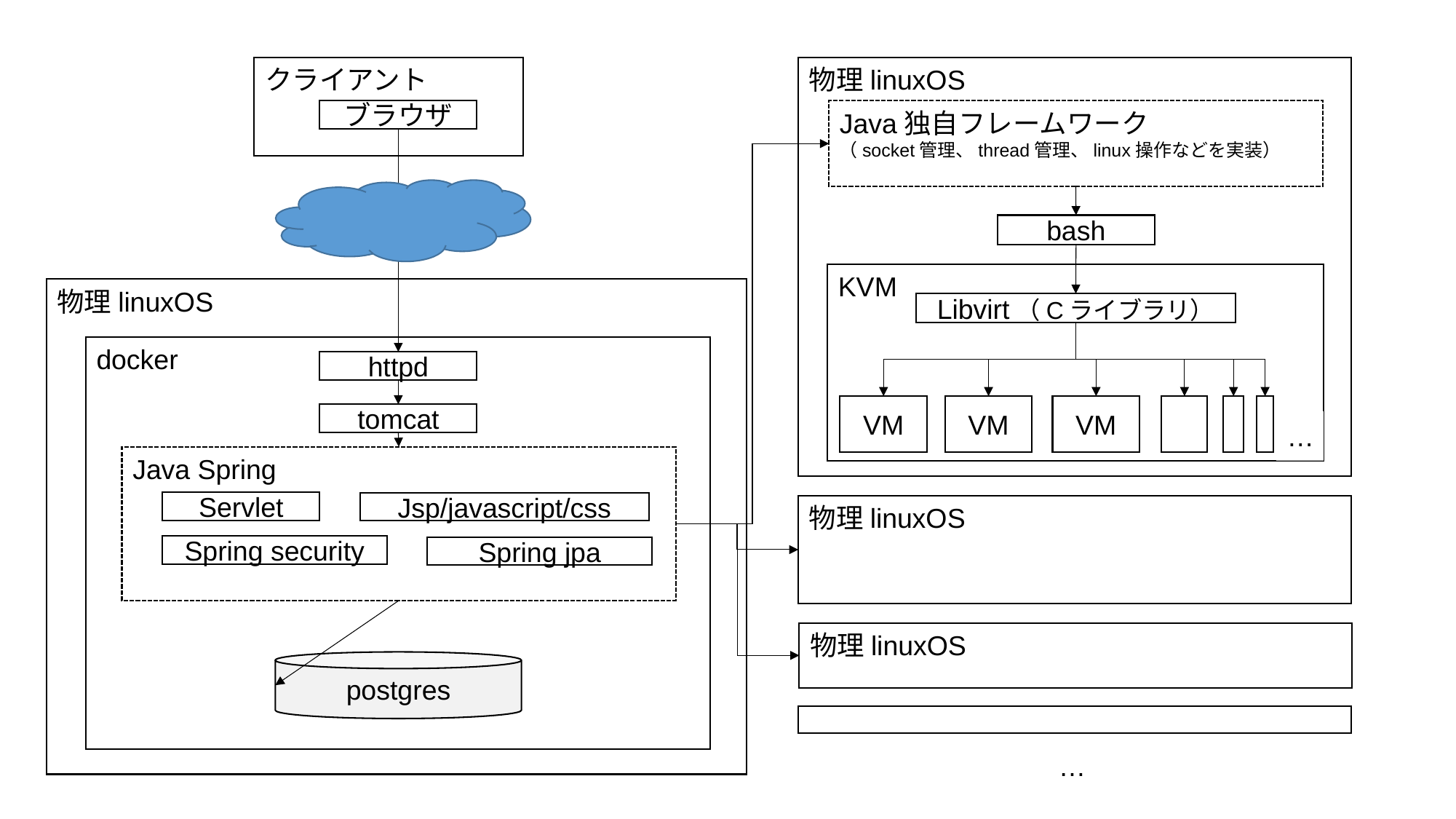

クライアント
物理linuxOS
Java独自フレームワーク
（socket管理、thread管理、linux操作などを実装）
ブラウザ

bash
KVM
物理linuxOS
Libvirt（Cライブラリ）
docker
httpd

VM
VM
VM
tomcat
…
Java Spring
Servlet
Jsp/javascript/css
物理linuxOS
Spring security
Spring jpa
物理linuxOS
postgres

…